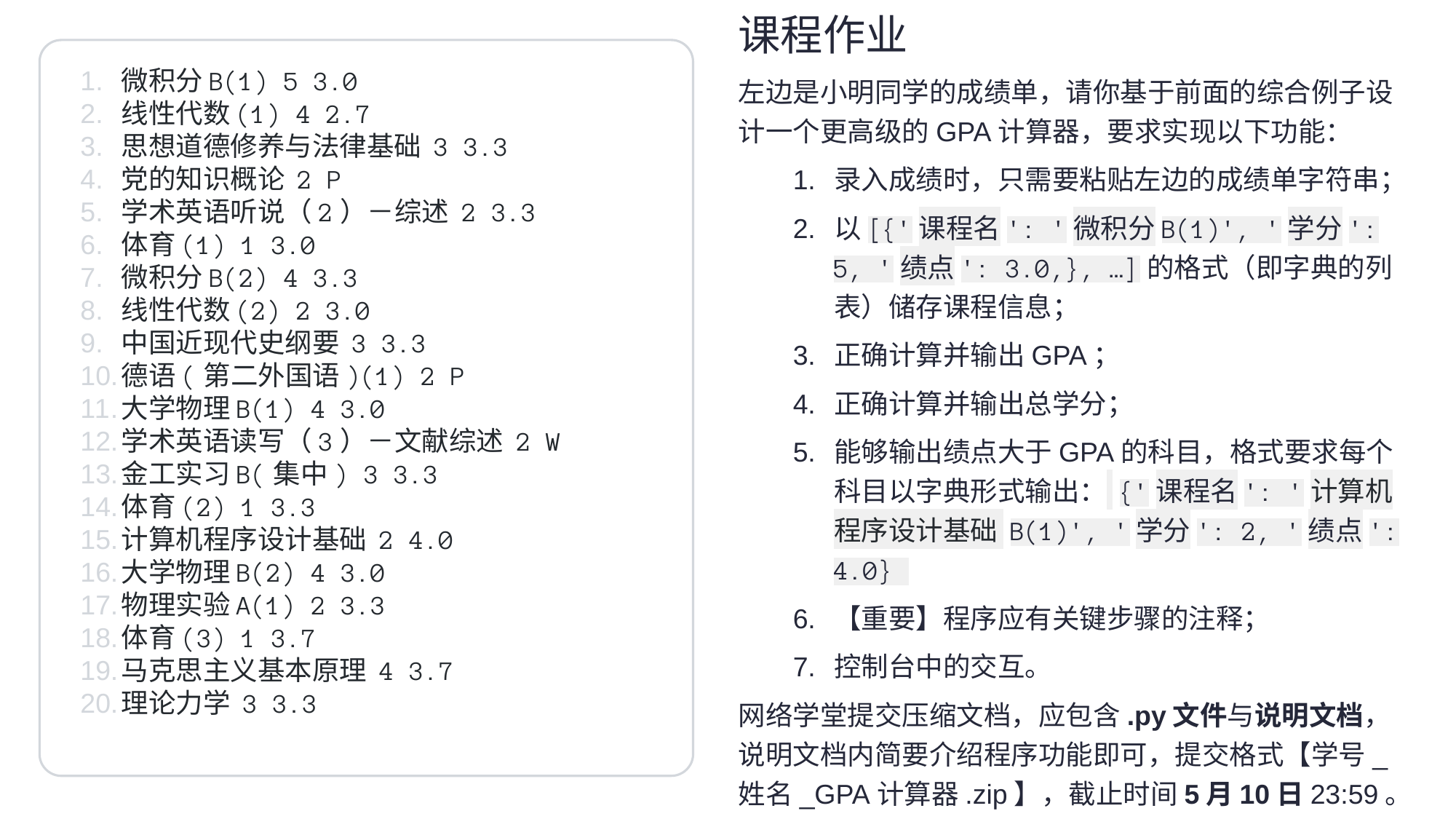

课程作业
左边是小明同学的成绩单，请你基于前面的综合例子设计一个更高级的GPA计算器，要求实现以下功能：
录入成绩时，只需要粘贴左边的成绩单字符串；
以[{'课程名': '微积分B(1)', '学分': 5, '绩点': 3.0,}, …]的格式（即字典的列表）储存课程信息；
正确计算并输出GPA；
正确计算并输出总学分；
能够输出绩点大于GPA的科目，格式要求每个科目以字典形式输出： {'课程名': '计算机程序设计基础 B(1)', '学分': 2, '绩点': 4.0}
【重要】程序应有关键步骤的注释；
控制台中的交互。
网络学堂提交压缩文档，应包含.py文件与说明文档，说明文档内简要介绍程序功能即可，提交格式【学号_姓名_GPA计算器.zip】，截止时间5月10日23:59。
本次作业分值为 5 分，其中交互 1 分，说明文档 1 分。
微积分B(1) 5 3.0
线性代数(1) 4 2.7
思想道德修养与法律基础 3 3.3
党的知识概论 2 P
学术英语听说（2）－综述 2 3.3
体育(1) 1 3.0
微积分B(2) 4 3.3
线性代数(2) 2 3.0
中国近现代史纲要 3 3.3
德语(第二外国语)(1) 2 P
大学物理B(1) 4 3.0
学术英语读写（3）－文献综述 2 W
金工实习B(集中) 3 3.3
体育(2) 1 3.3
计算机程序设计基础 2 4.0
大学物理B(2) 4 3.0
物理实验A(1) 2 3.3
体育(3) 1 3.7
马克思主义基本原理 4 3.7
理论力学 3 3.3